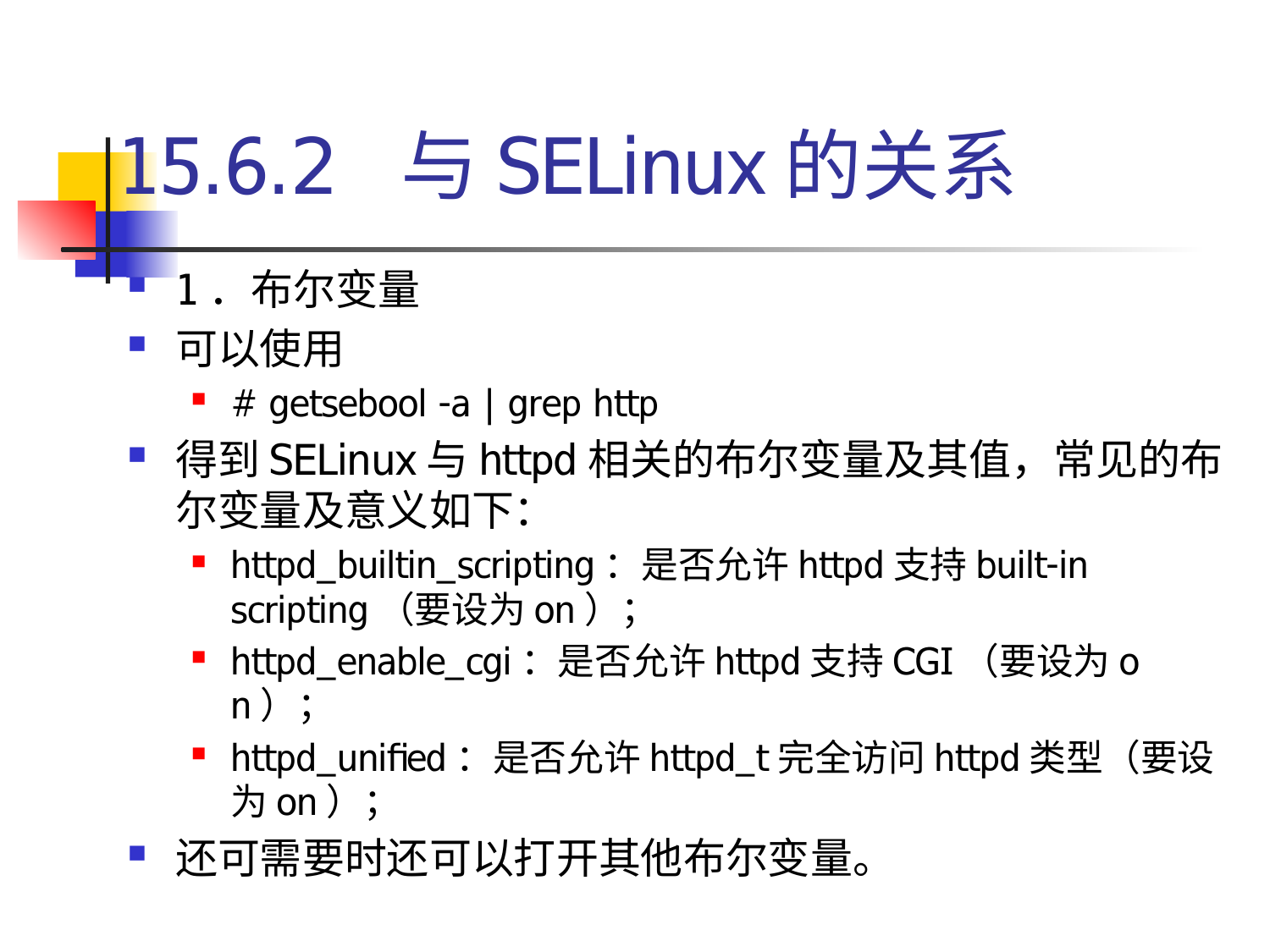

# 15.6.2  与SELinux的关系
1．布尔变量
可以使用
# getsebool -a | grep http
得到SELinux与httpd相关的布尔变量及其值，常见的布尔变量及意义如下：
httpd_builtin_scripting：是否允许httpd支持built-in scripting（要设为on）；
httpd_enable_cgi：是否允许httpd支持CGI（要设为on）；
httpd_unified：是否允许httpd_t完全访问httpd类型（要设为on）；
还可需要时还可以打开其他布尔变量。